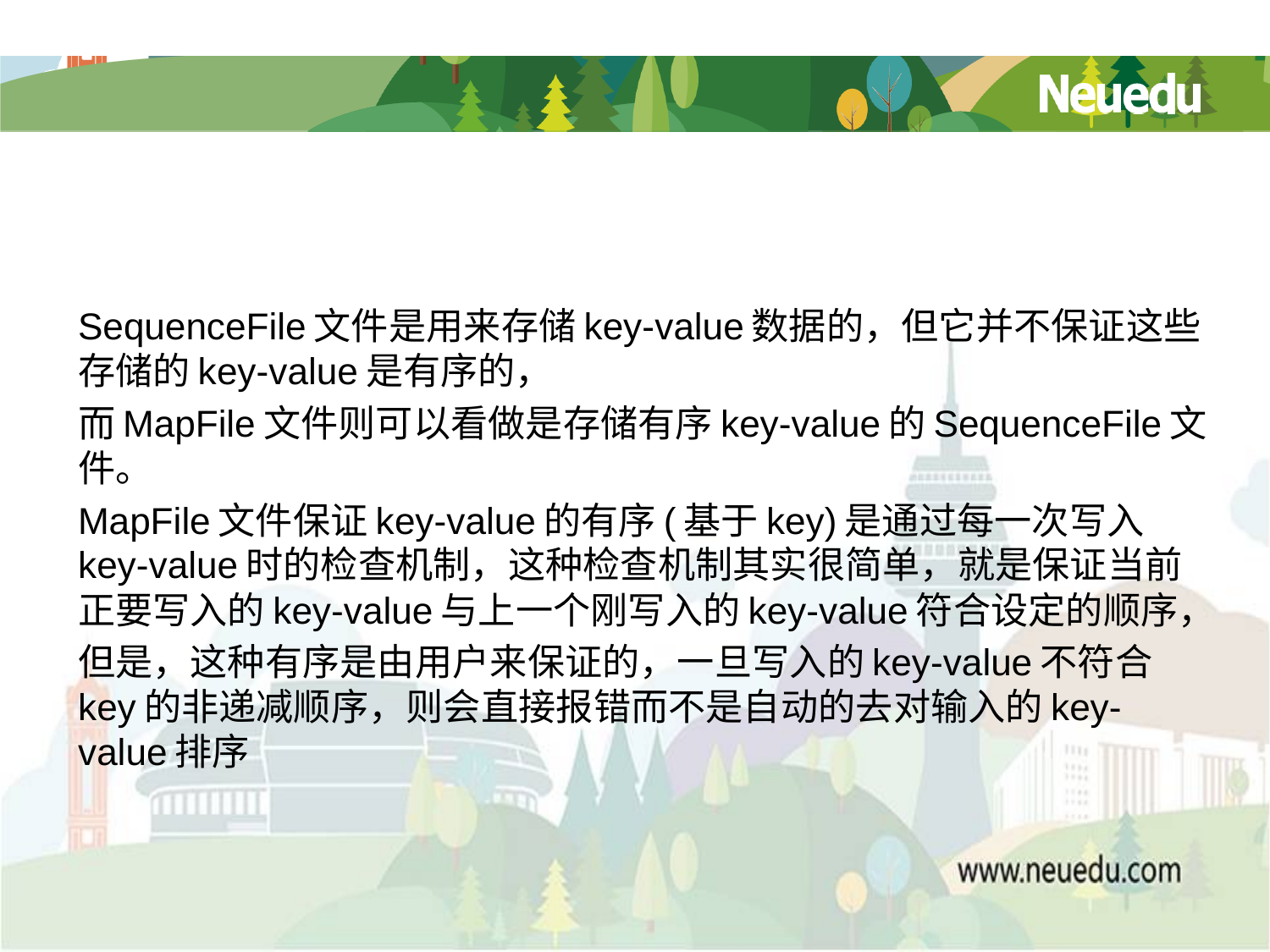

#
SequenceFile文件是用来存储key-value数据的，但它并不保证这些存储的key-value是有序的，
而MapFile文件则可以看做是存储有序key-value的SequenceFile文件。
MapFile文件保证key-value的有序(基于key)是通过每一次写入key-value时的检查机制，这种检查机制其实很简单，就是保证当前正要写入的key-value与上一个刚写入的key-value符合设定的顺序，
但是，这种有序是由用户来保证的，一旦写入的key-value不符合key的非递减顺序，则会直接报错而不是自动的去对输入的key-value排序